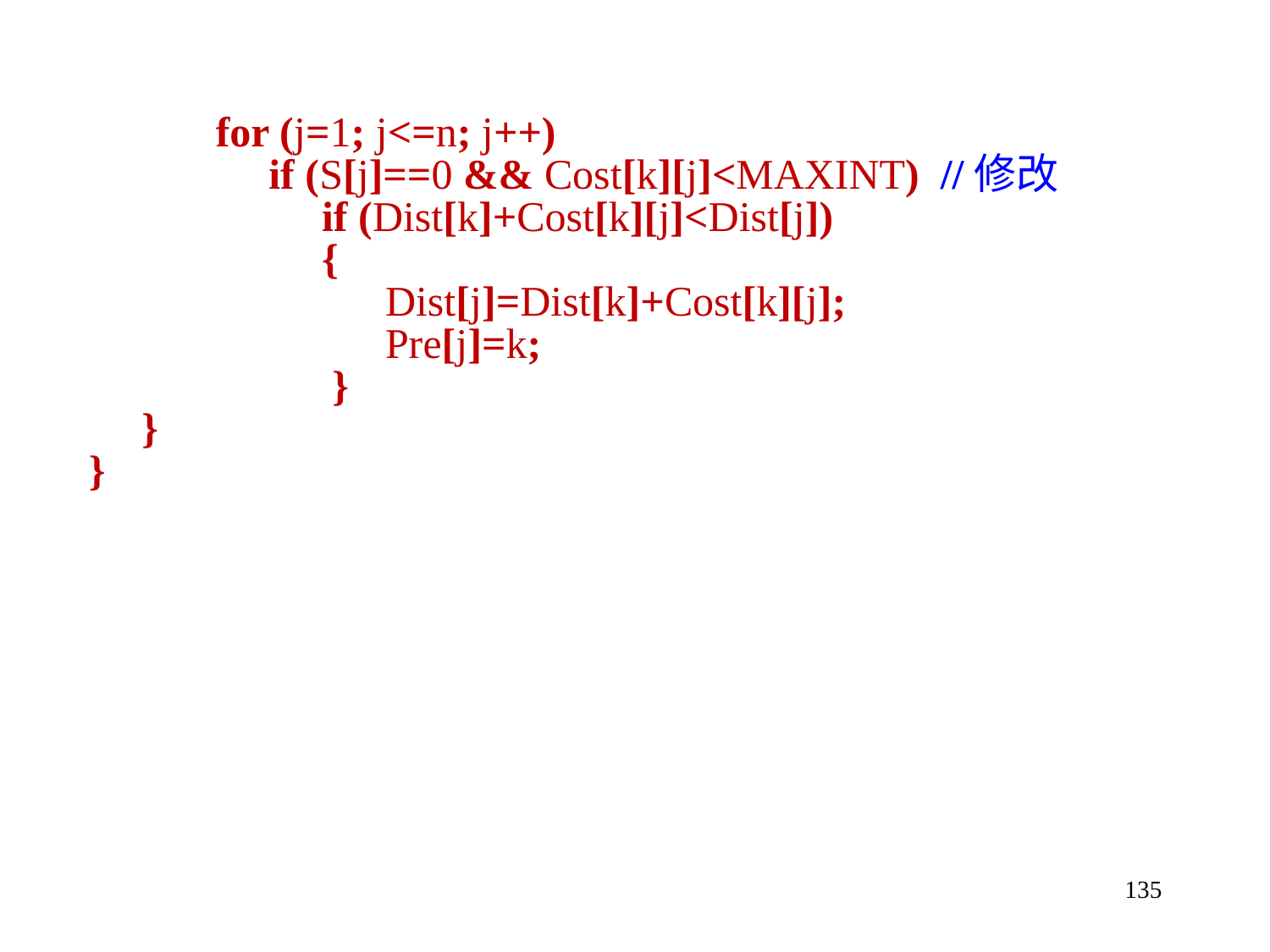

for (j=1; j<=n; j++)
	     if (S[j]==0 && Cost[k][j]<MAXINT)  //修改
	          if (Dist[k]+Cost[k][j]<Dist[j])
	          {
		    Dist[j]=Dist[k]+Cost[k][j];
		    Pre[j]=k;
	           }
     }
}
135